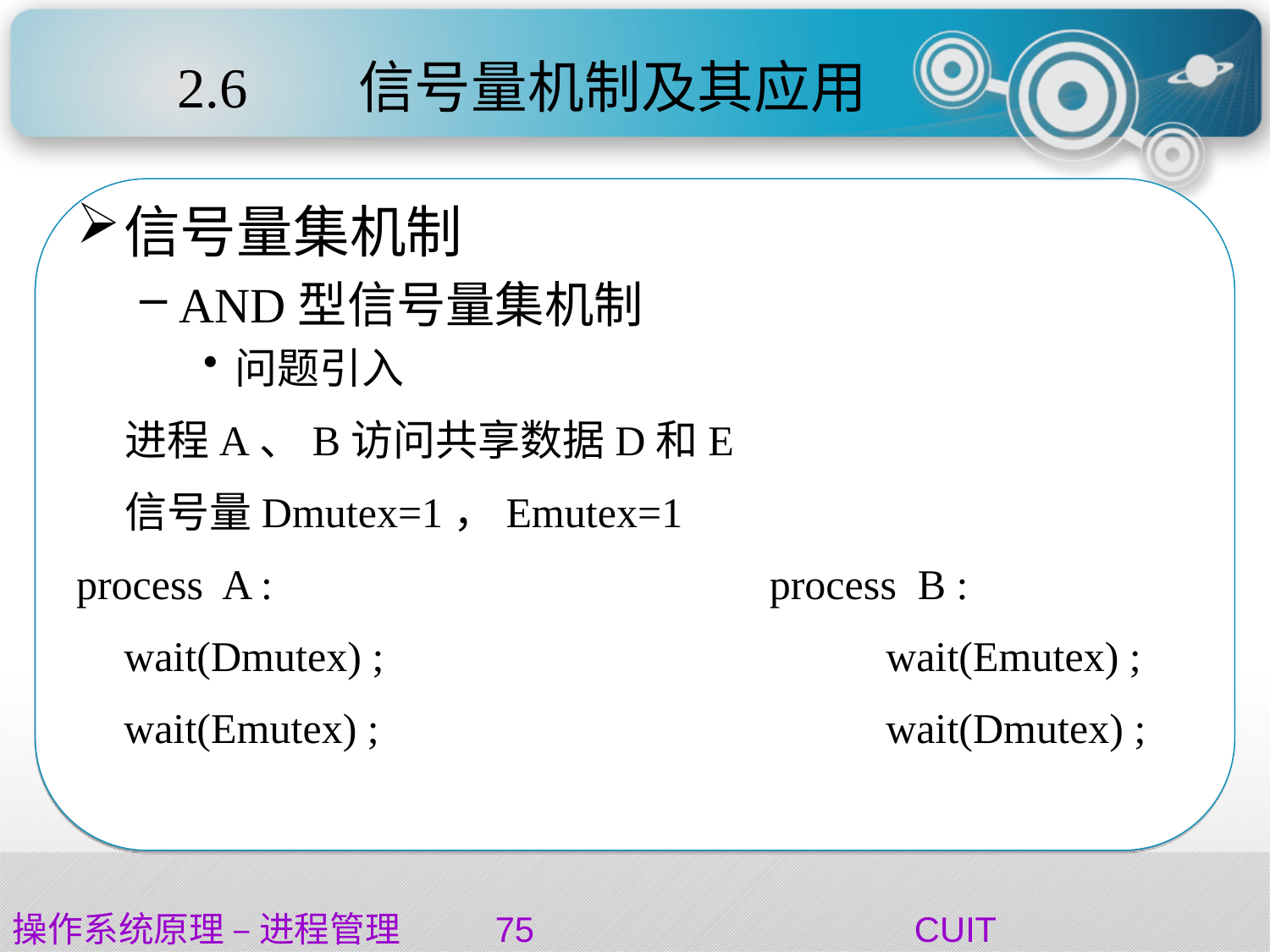

# 2.6	    信号量机制及其应用
信号量集机制
AND型信号量集机制
问题引入
    进程A、B访问共享数据D和E
    信号量Dmutex=1，Emutex=1
process  A :				 process  B :
	wait(Dmutex) ; 				wait(Emutex) ;
	wait(Emutex) ; 				wait(Dmutex) ;